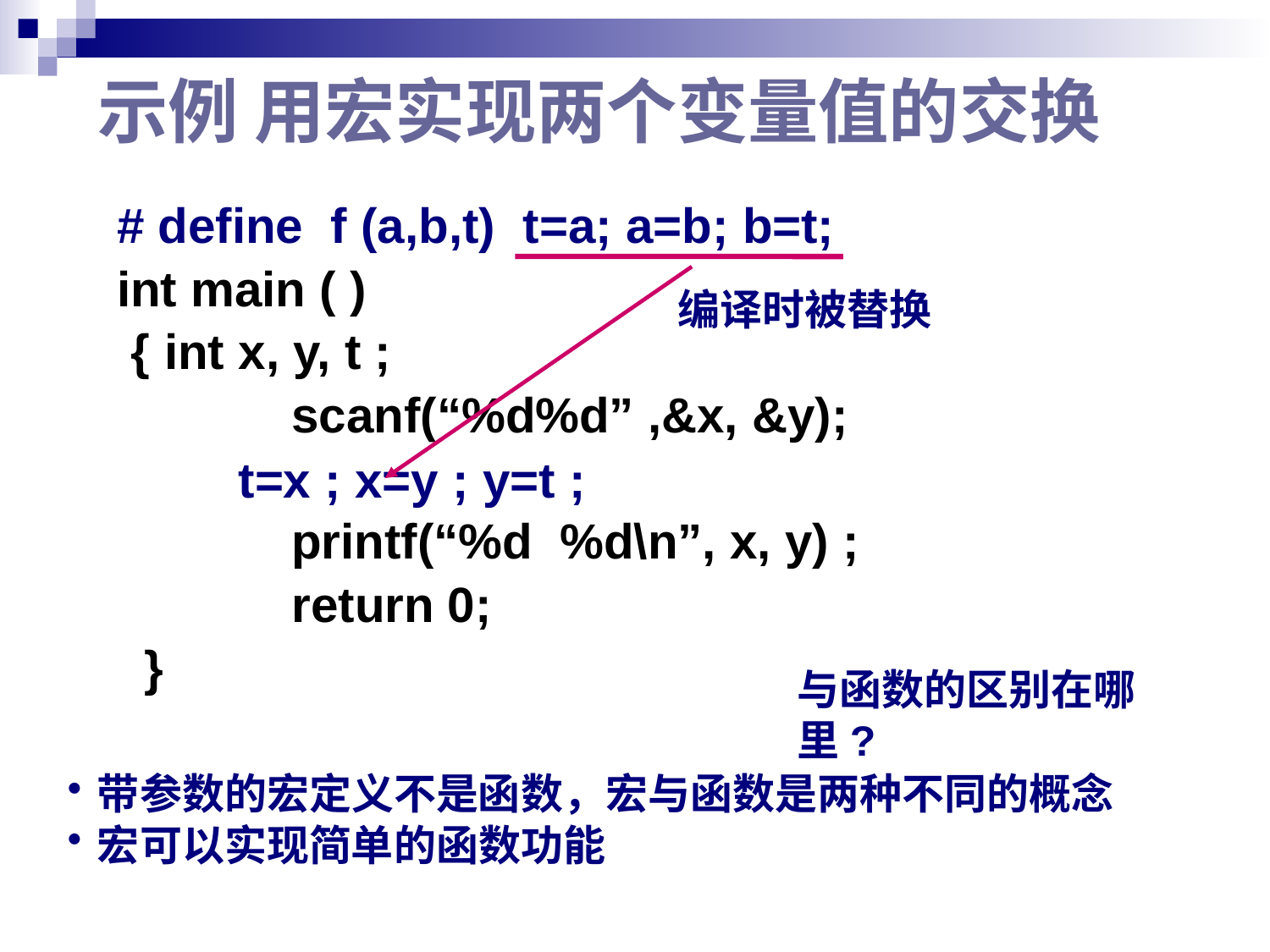

# 示例 用宏实现两个变量值的交换
# define  f (a,b,t)  t=a; a=b; b=t;
int main ( )
 { 	int x, y, t ;
	  	scanf(“%d%d” ,&x, &y);
    	f(x,y,t)
    	printf(“%d  %d\n”, x, y) ;
		return 0;
  }

编译时被替换
t=x ; x=y ; y=t ;
与函数的区别在哪里?
带参数的宏定义不是函数，宏与函数是两种不同的概念
宏可以实现简单的函数功能